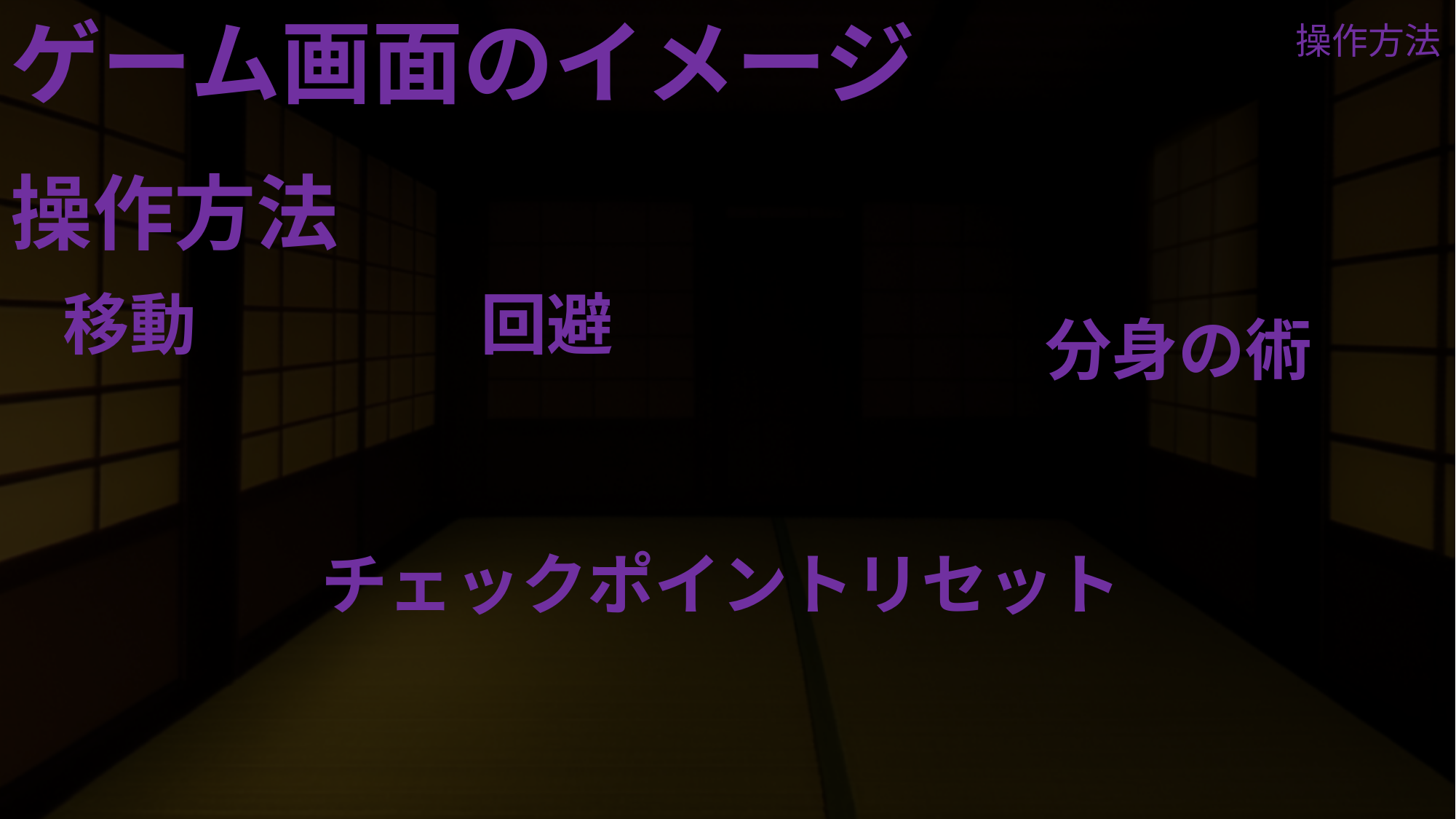

ゲーム画面のイメージ
操作方法
操作方法
移動
回避
分身の術
チェックポイントリセット